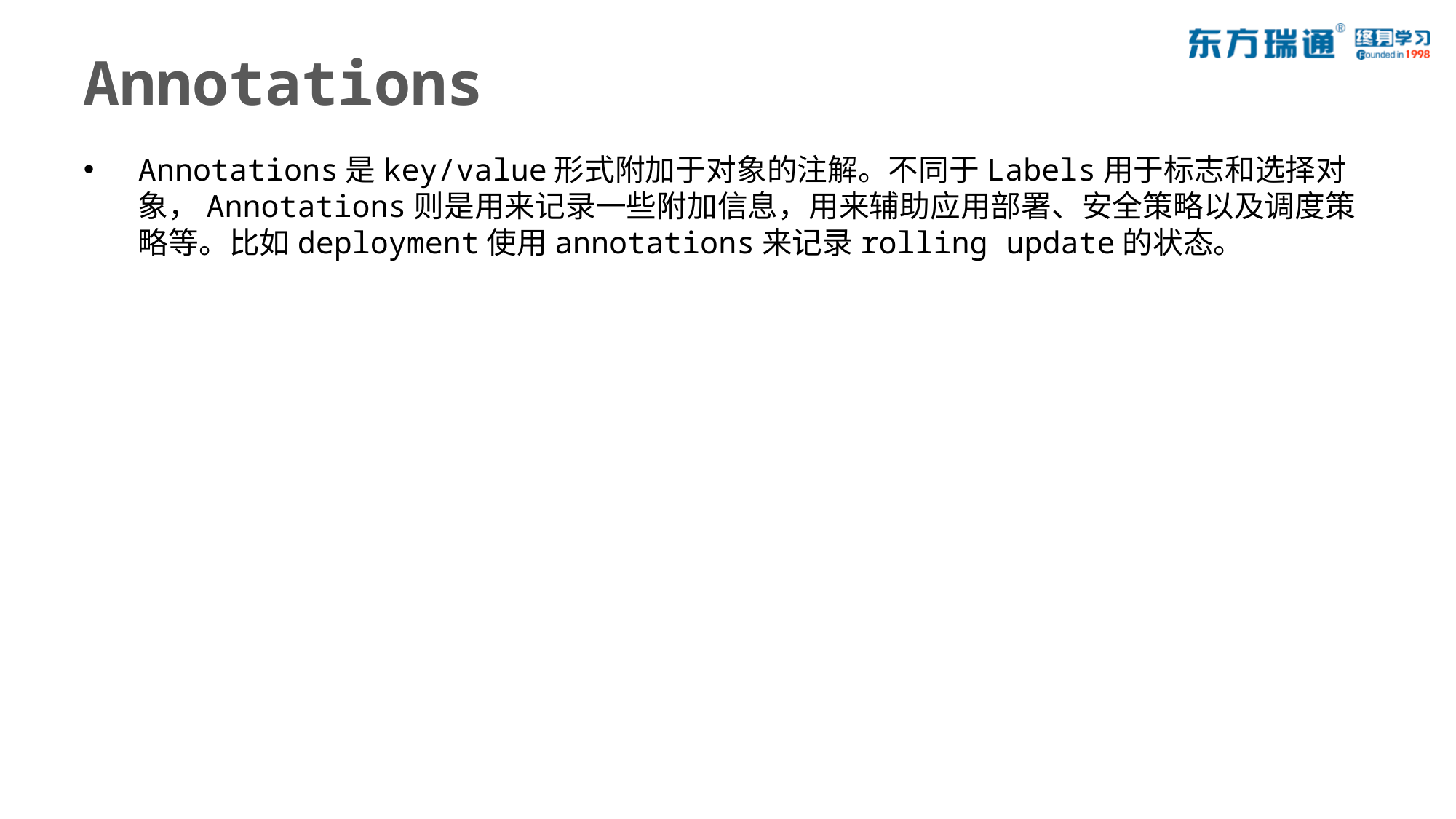

# Annotations
Annotations是key/value形式附加于对象的注解。不同于Labels用于标志和选择对象，Annotations则是用来记录一些附加信息，用来辅助应用部署、安全策略以及调度策略等。比如deployment使用annotations来记录rolling update的状态。